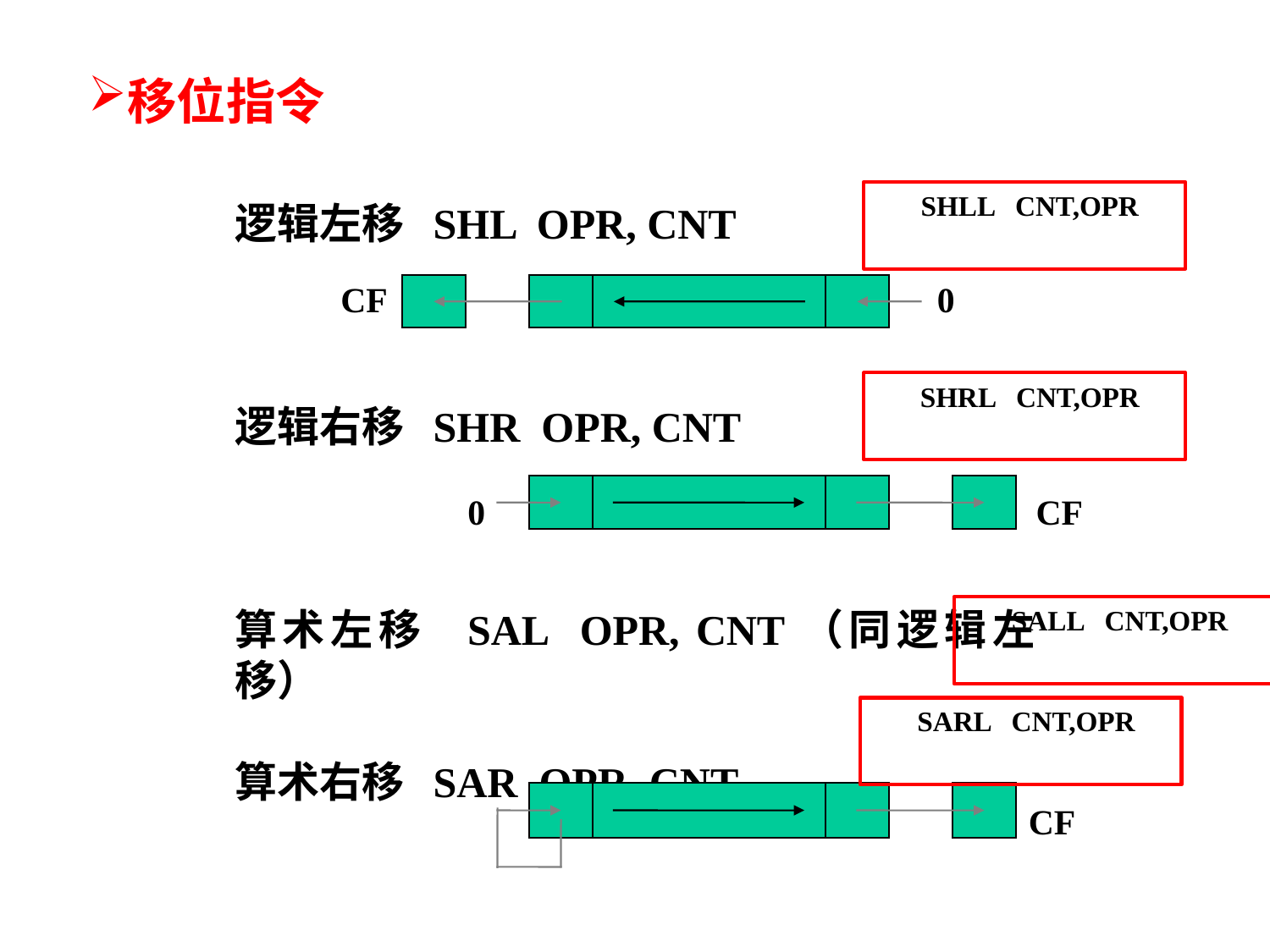

移位指令
  SHLL   CNT,OPR
逻辑左移  SHL  OPR, CNT

逻辑右移  SHR  OPR, CNT

算术左移  SAL  OPR, CNT（同逻辑左移）

算术右移  SAR  OPR, CNT
   CF                                                              0

  SHRL   CNT,OPR
 0                                                              CF

  SALL   CNT,OPR
  SARL   CNT,OPR

CF